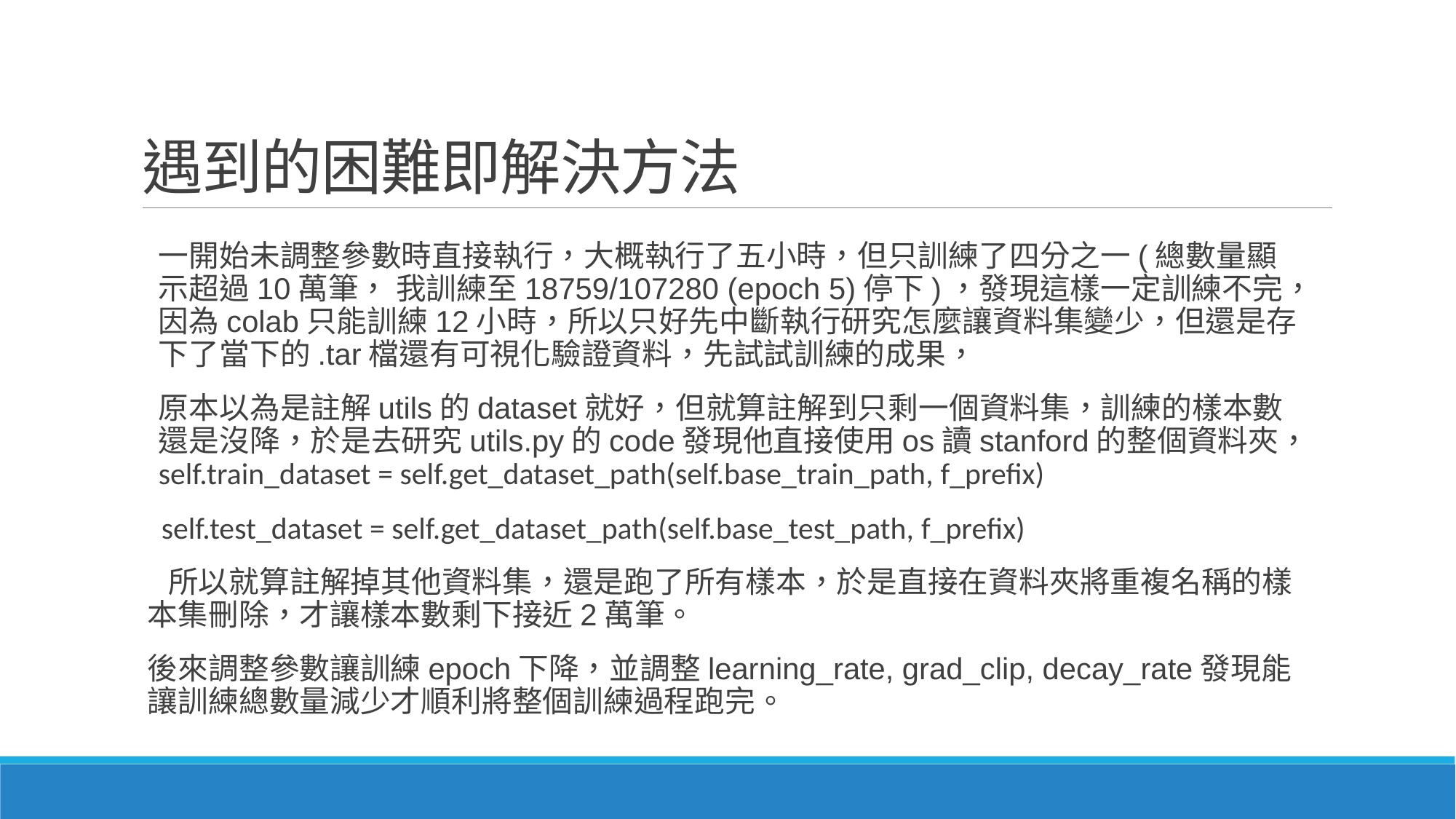

# 遇到的困難即解決方法
一開始未調整參數時直接執行，大概執行了五小時，但只訓練了四分之一(總數量顯示超過10萬筆， 我訓練至18759/107280 (epoch 5)停下)，發現這樣一定訓練不完，因為colab只能訓練12小時，所以只好先中斷執行研究怎麼讓資料集變少，但還是存下了當下的.tar檔還有可視化驗證資料，先試試訓練的成果，
原本以為是註解utils的dataset就好，但就算註解到只剩一個資料集，訓練的樣本數還是沒降，於是去研究utils.py的code發現他直接使用os讀stanford的整個資料夾，self.train_dataset = self.get_dataset_path(self.base_train_path, f_prefix)
  self.test_dataset = self.get_dataset_path(self.base_test_path, f_prefix)
  所以就算註解掉其他資料集，還是跑了所有樣本，於是直接在資料夾將重複名稱的樣本集刪除，才讓樣本數剩下接近2萬筆。
後來調整參數讓訓練epoch下降，並調整learning_rate, grad_clip, decay_rate發現能讓訓練總數量減少才順利將整個訓練過程跑完。